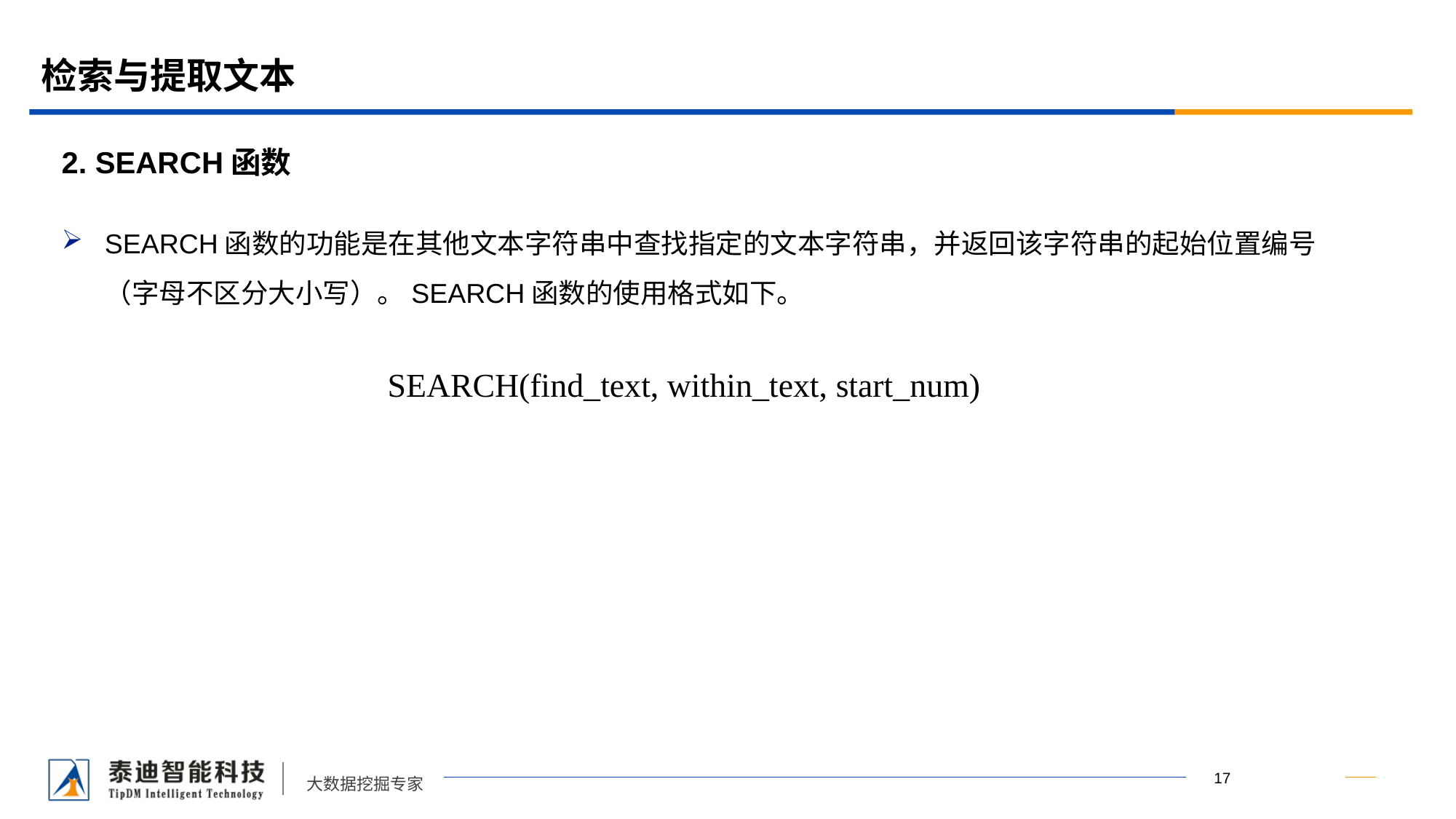

# 检索与提取文本
2. SEARCH函数
SEARCH函数的功能是在其他文本字符串中查找指定的文本字符串，并返回该字符串的起始位置编号（字母不区分大小写）。SEARCH函数的使用格式如下。
SEARCH(find_text, within_text, start_num)